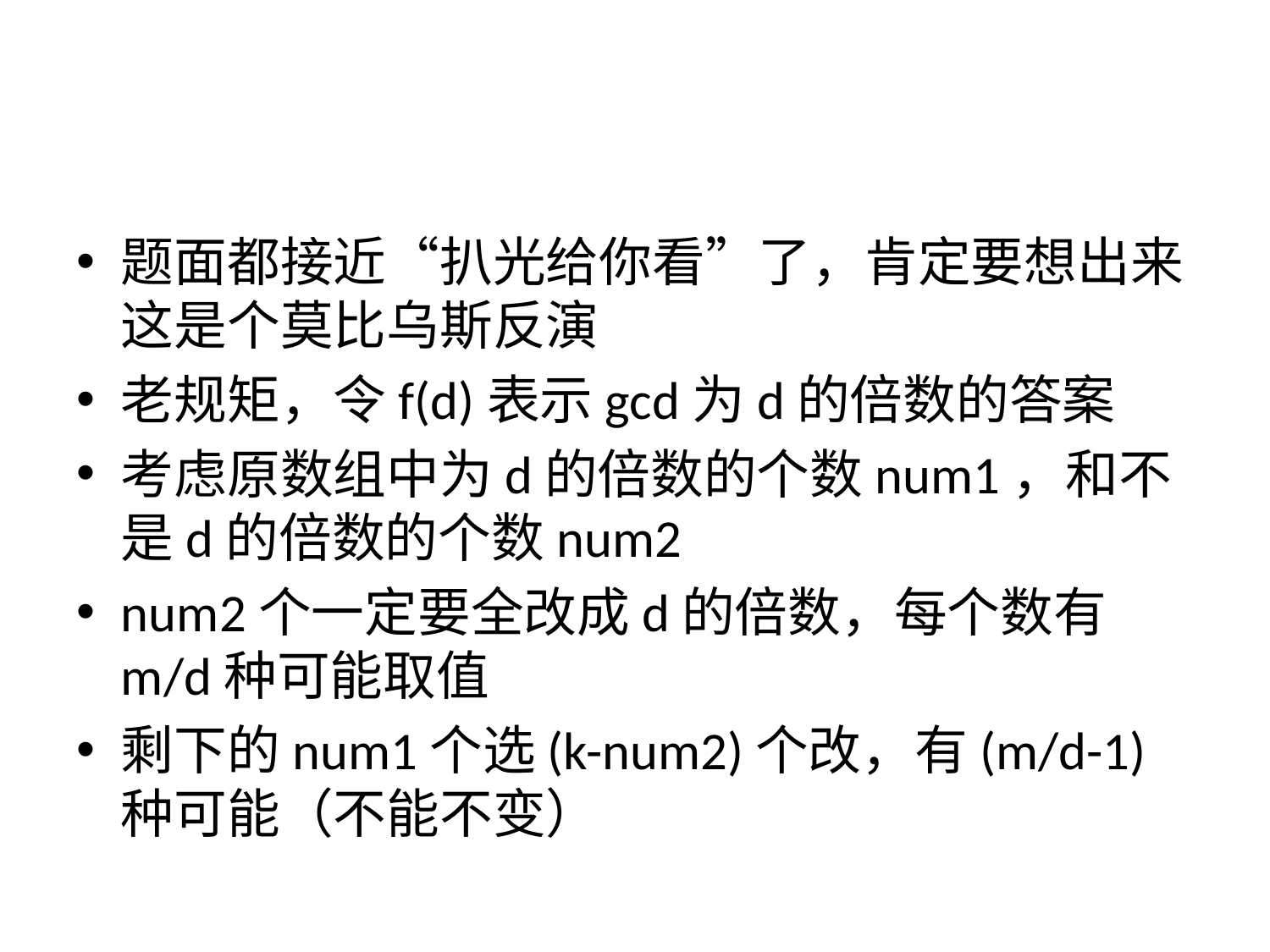

#
题面都接近“扒光给你看”了，肯定要想出来这是个莫比乌斯反演
老规矩，令f(d)表示gcd为d的倍数的答案
考虑原数组中为d的倍数的个数num1，和不是d的倍数的个数num2
num2个一定要全改成d的倍数，每个数有m/d种可能取值
剩下的num1个选(k-num2)个改，有(m/d-1)种可能（不能不变）